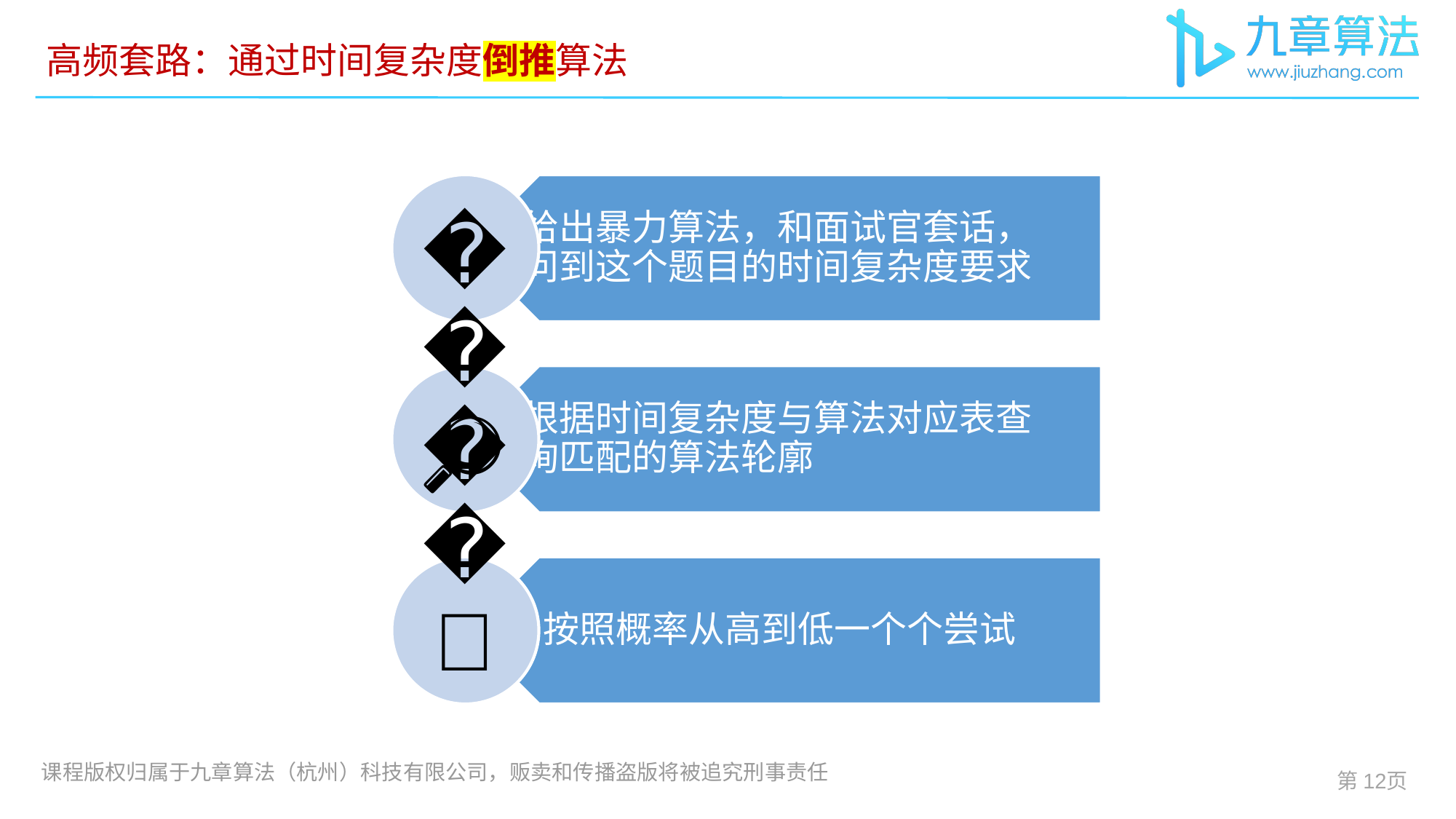

# 高频套路：通过时间复杂度倒推算法
给出暴力算法，和面试官套话，问到这个题目的时间复杂度要求
根据时间复杂度与算法对应表查询匹配的算法轮廓
按照概率从高到低一个个尝试
💪🏼

🔎
🧪
第12页